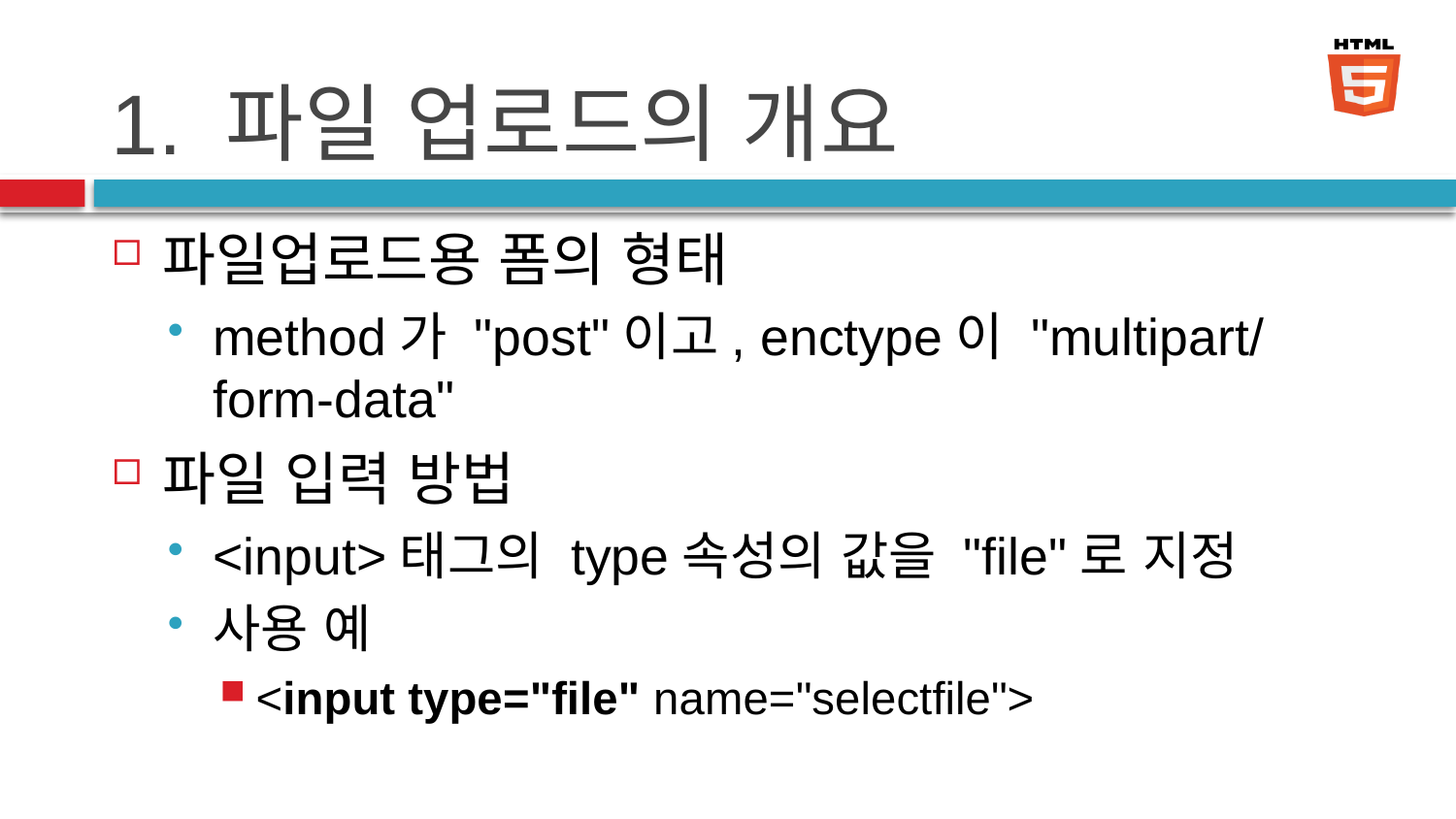

# 1. 파일 업로드의 개요
파일업로드용 폼의 형태
method가 "post"이고, enctype이 "multipart/form-data"
파일 입력 방법
<input>태그의 type속성의 값을 "file"로 지정
사용 예
<input type="file" name="selectfile">